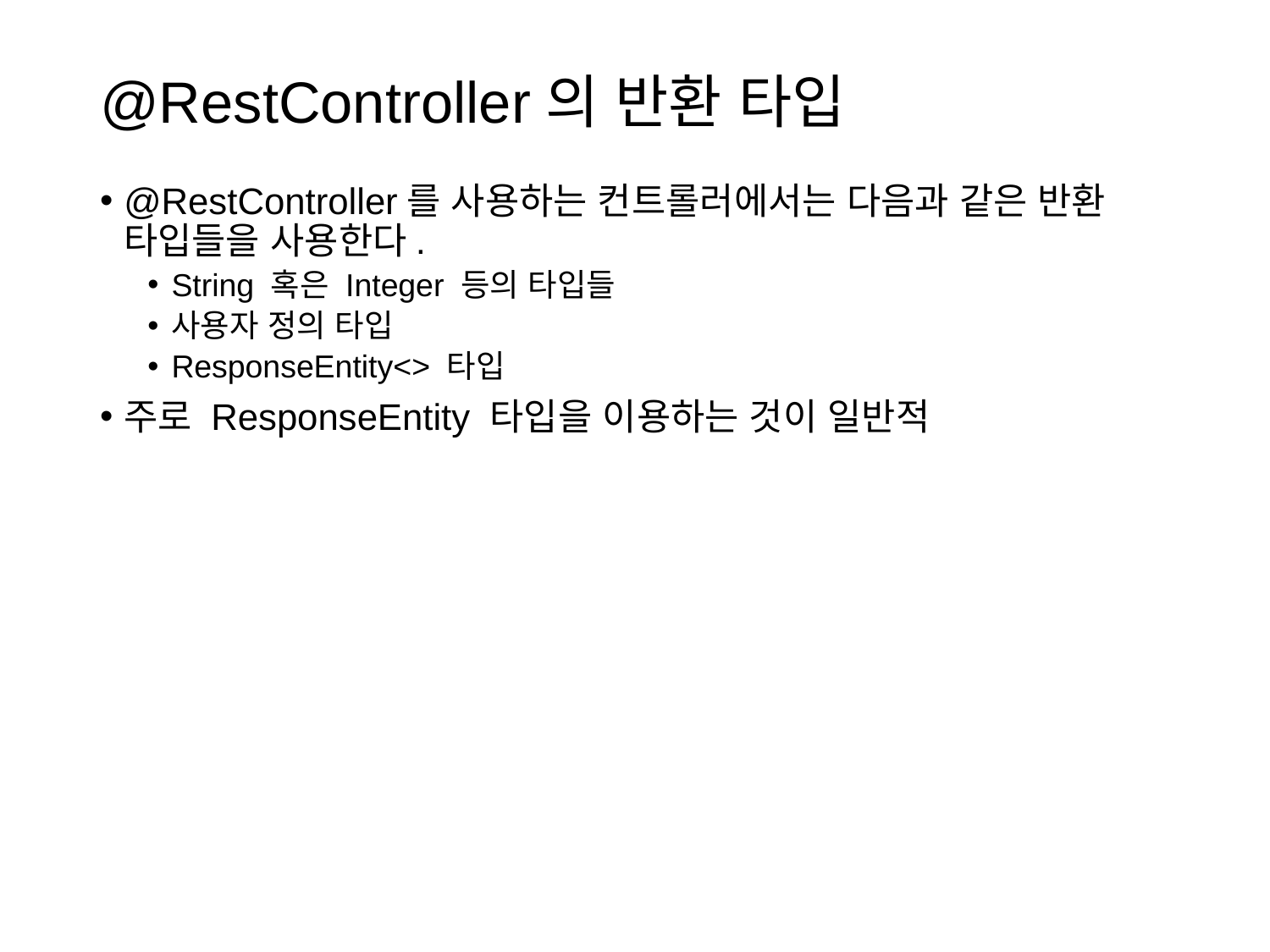

# @RestController의 반환 타입
@RestController를 사용하는 컨트롤러에서는 다음과 같은 반환 타입들을 사용한다.
String 혹은 Integer 등의 타입들
사용자 정의 타입
ResponseEntity<> 타입
주로 ResponseEntity 타입을 이용하는 것이 일반적